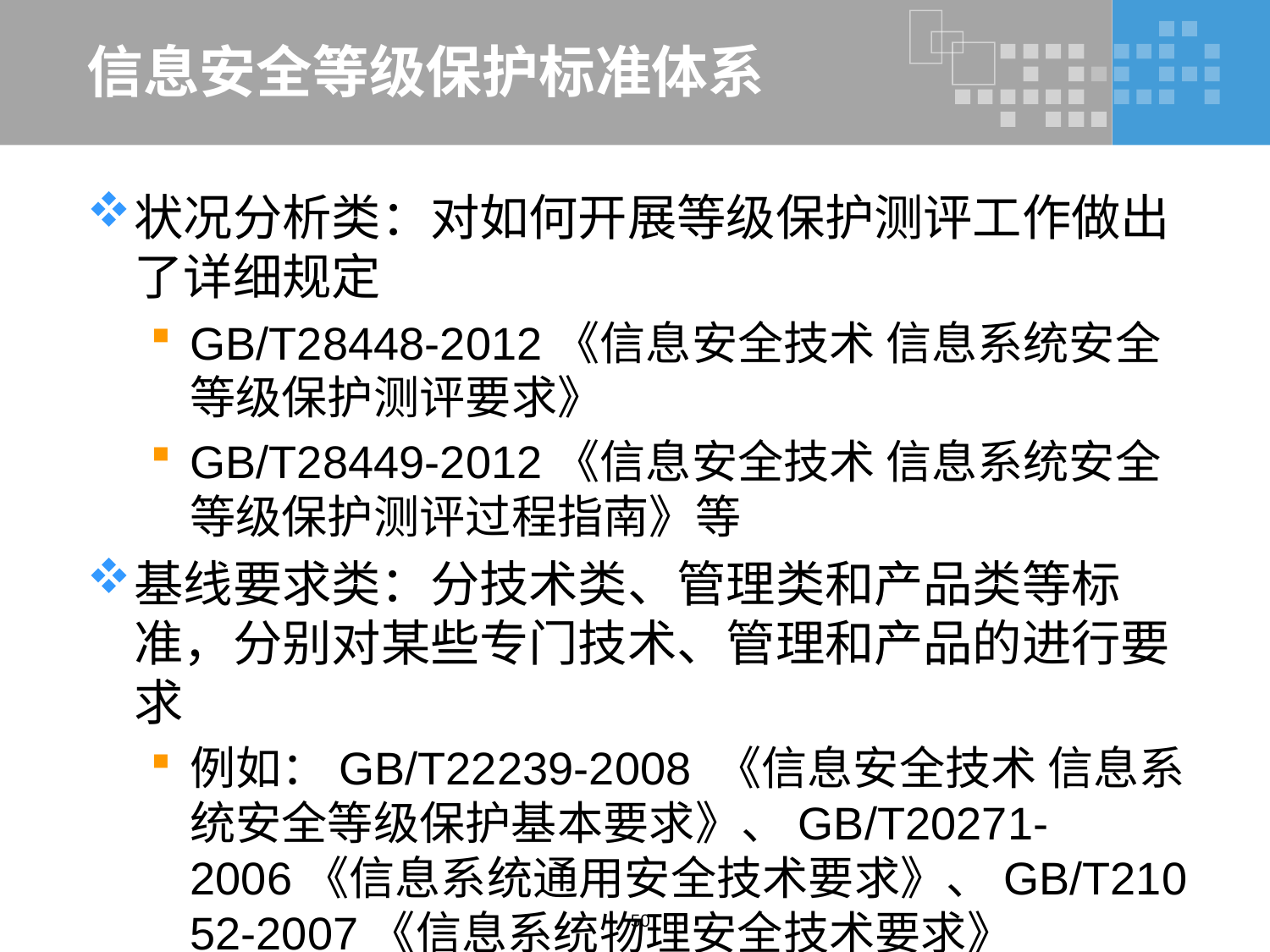

# 信息安全等级保护标准体系
状况分析类：对如何开展等级保护测评工作做出了详细规定
GB/T28448-2012《信息安全技术 信息系统安全等级保护测评要求》
GB/T28449-2012《信息安全技术 信息系统安全等级保护测评过程指南》等
基线要求类：分技术类、管理类和产品类等标准，分别对某些专门技术、管理和产品的进行要求
例如：GB/T22239-2008 《信息安全技术 信息系统安全等级保护基本要求》、GB/T20271-2006《信息系统通用安全技术要求》、GB/T21052-2007《信息系统物理安全技术要求》

50